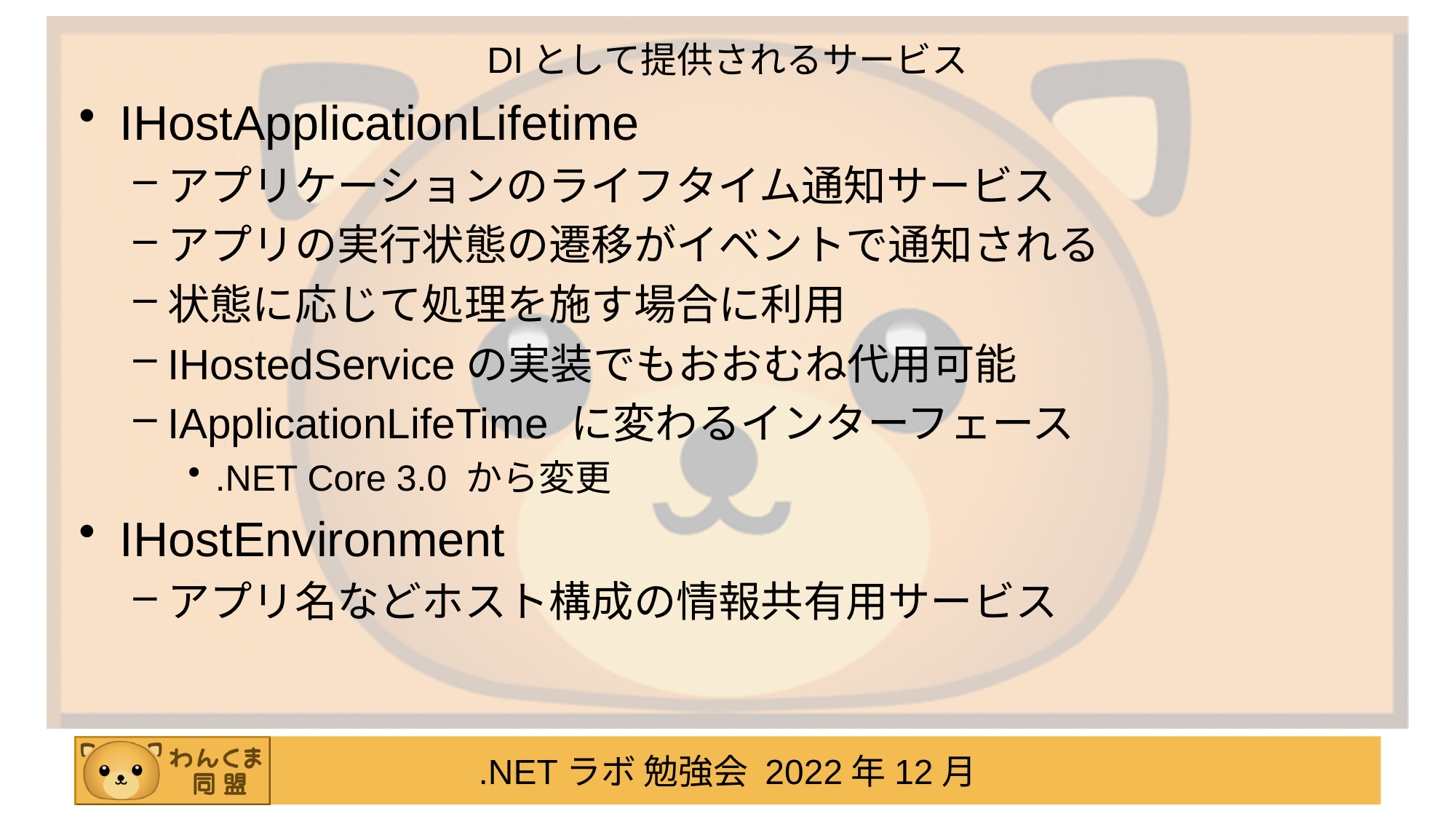

# DIとして提供されるサービス
IHostApplicationLifetime
アプリケーションのライフタイム通知サービス
アプリの実行状態の遷移がイベントで通知される
状態に応じて処理を施す場合に利用
IHostedServiceの実装でもおおむね代用可能
IApplicationLifeTime に変わるインターフェース
.NET Core 3.0 から変更
IHostEnvironment
アプリ名などホスト構成の情報共有用サービス